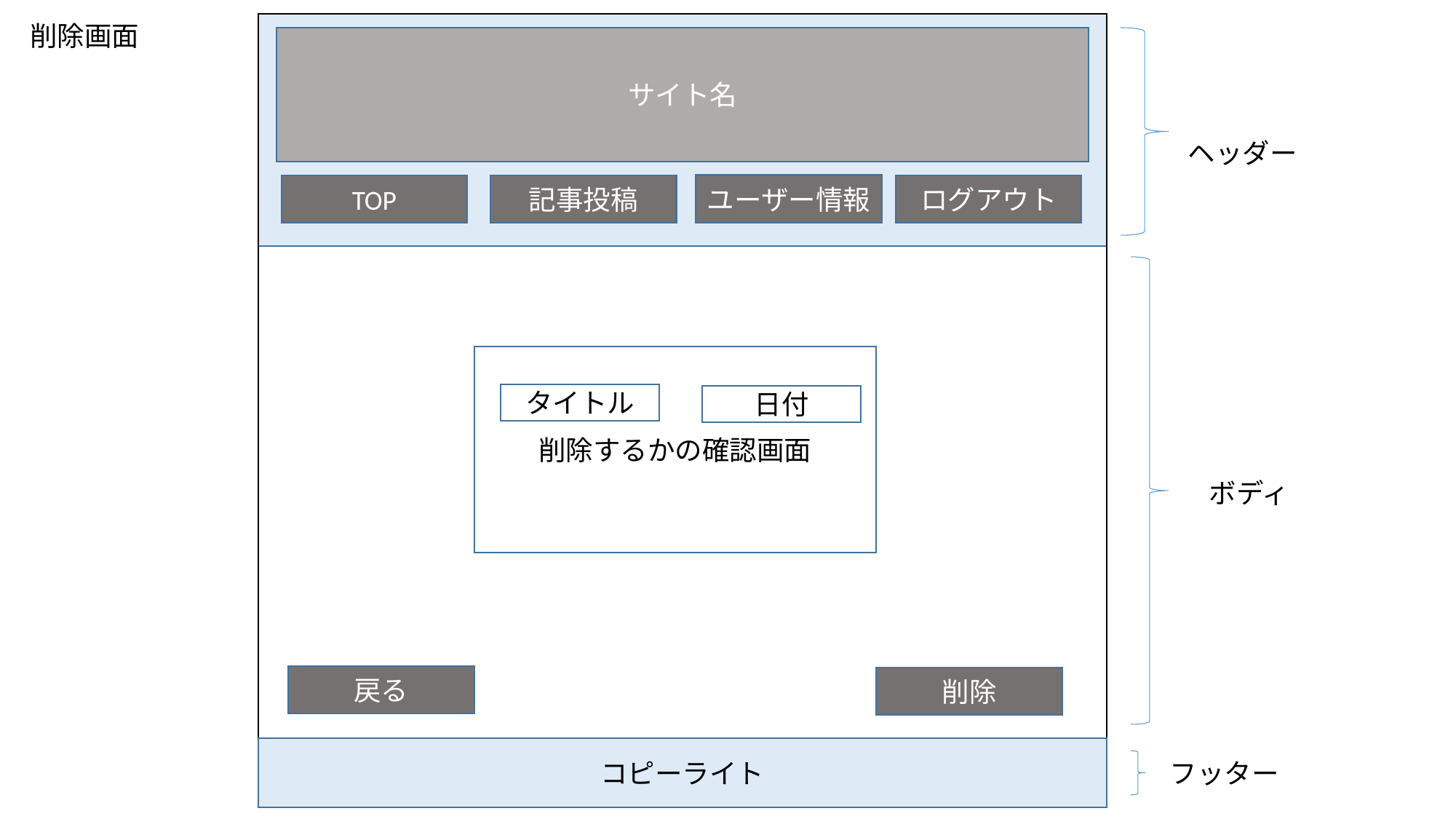

削除画面

サイト名

ヘッダー
ユーザー情報
TOP
記事投稿
ログアウト

削除するかの確認画面
タイトル
日付
ボディ
戻る
削除
コピーライト

フッター